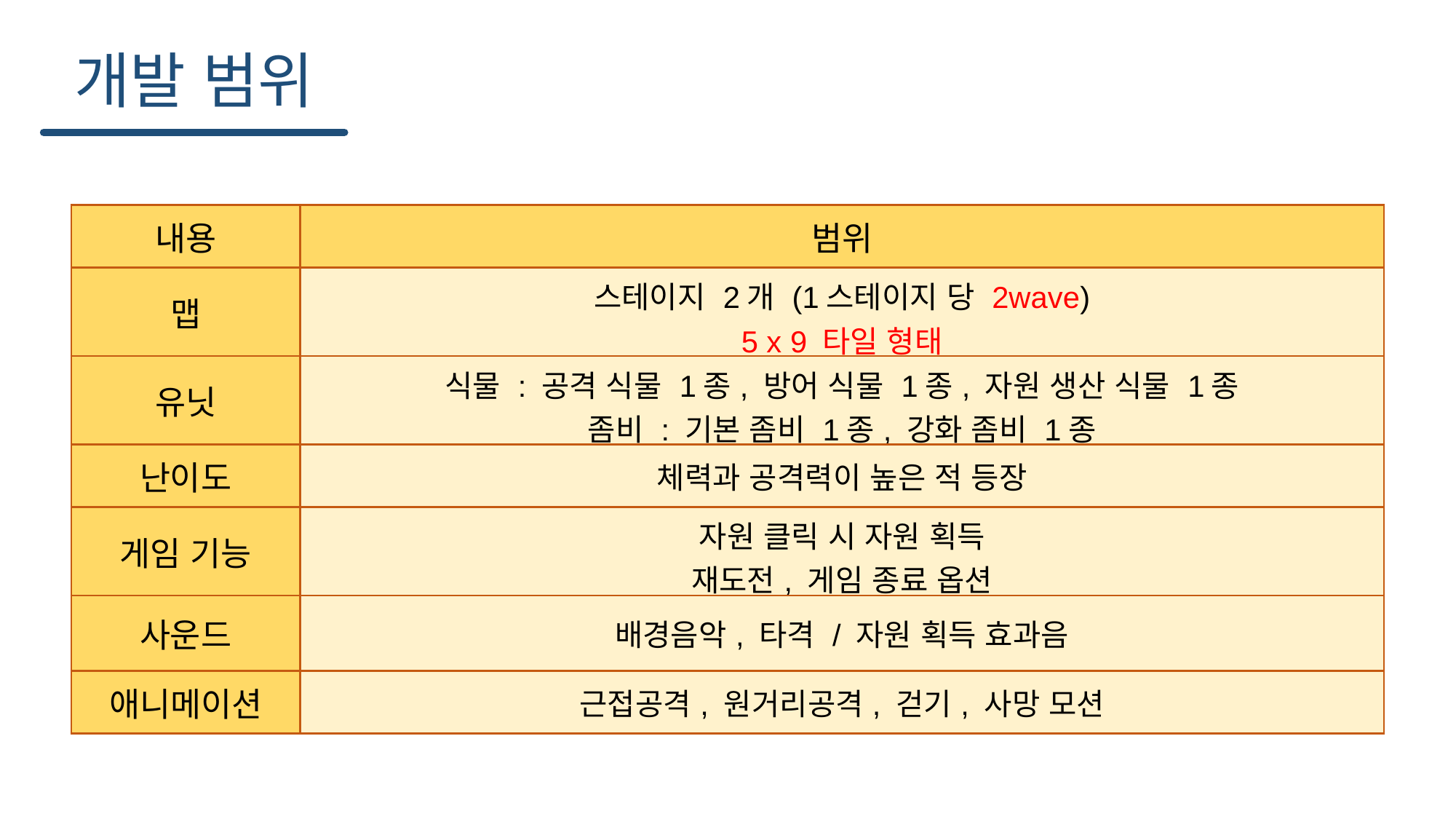

개발 범위
| 내용 | 범위 |
| --- | --- |
| 맵 | 스테이지 2개 (1스테이지 당 2wave) 5 x 9 타일 형태 |
| 유닛 | 식물 : 공격 식물 1종, 방어 식물 1종, 자원 생산 식물 1종 좀비 : 기본 좀비 1종, 강화 좀비 1종 |
| 난이도 | 체력과 공격력이 높은 적 등장 |
| 게임 기능 | 자원 클릭 시 자원 획득 재도전, 게임 종료 옵션 |
| 사운드 | 배경음악, 타격 / 자원 획득 효과음 |
| 애니메이션 | 근접공격, 원거리공격, 걷기, 사망 모션 |